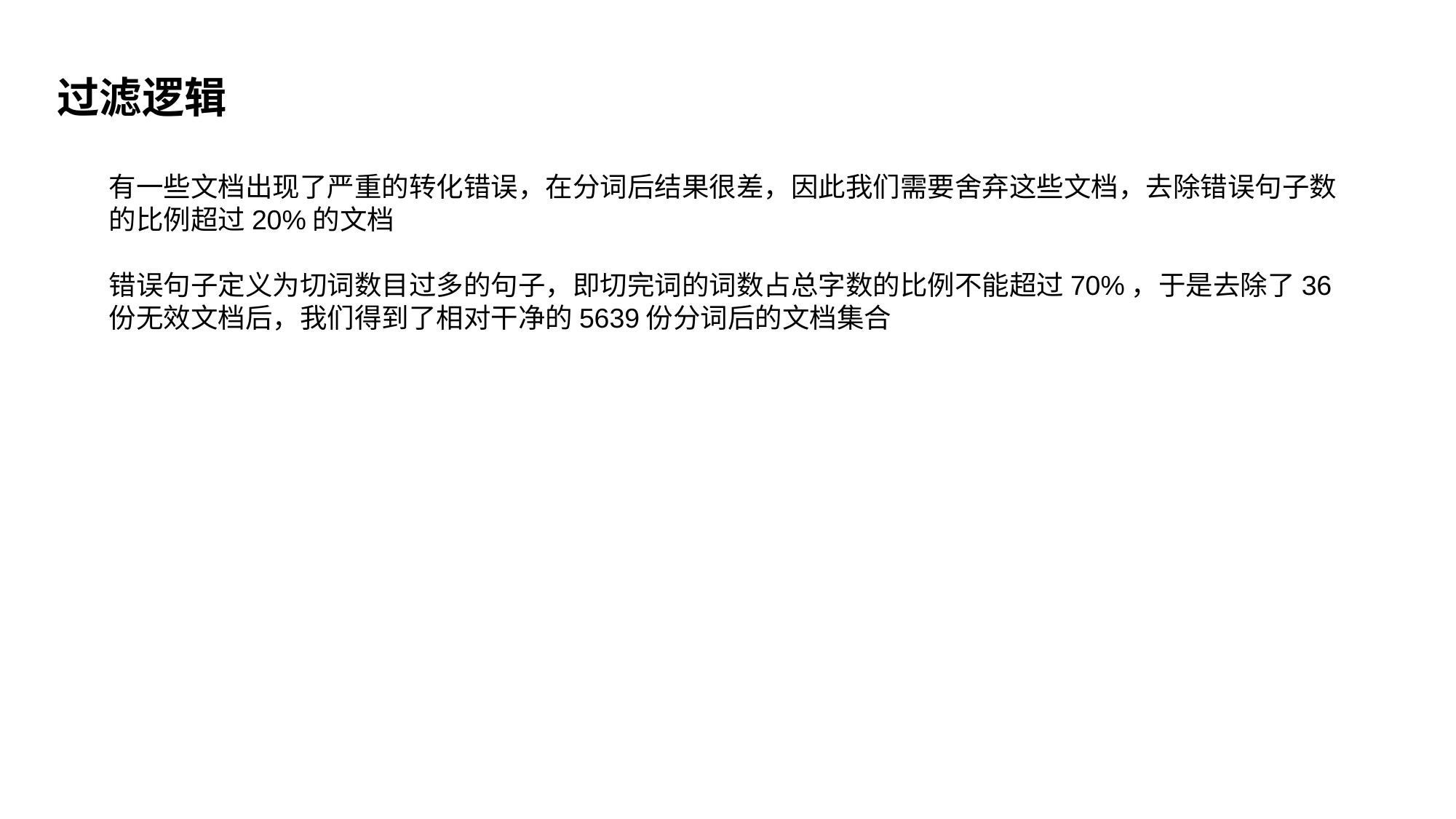

过滤逻辑
有一些文档出现了严重的转化错误，在分词后结果很差，因此我们需要舍弃这些文档，去除错误句子数的比例超过20%的文档

错误句子定义为切词数目过多的句子，即切完词的词数占总字数的比例不能超过70%，于是去除了36份无效文档后，我们得到了相对干净的5639份分词后的文档集合